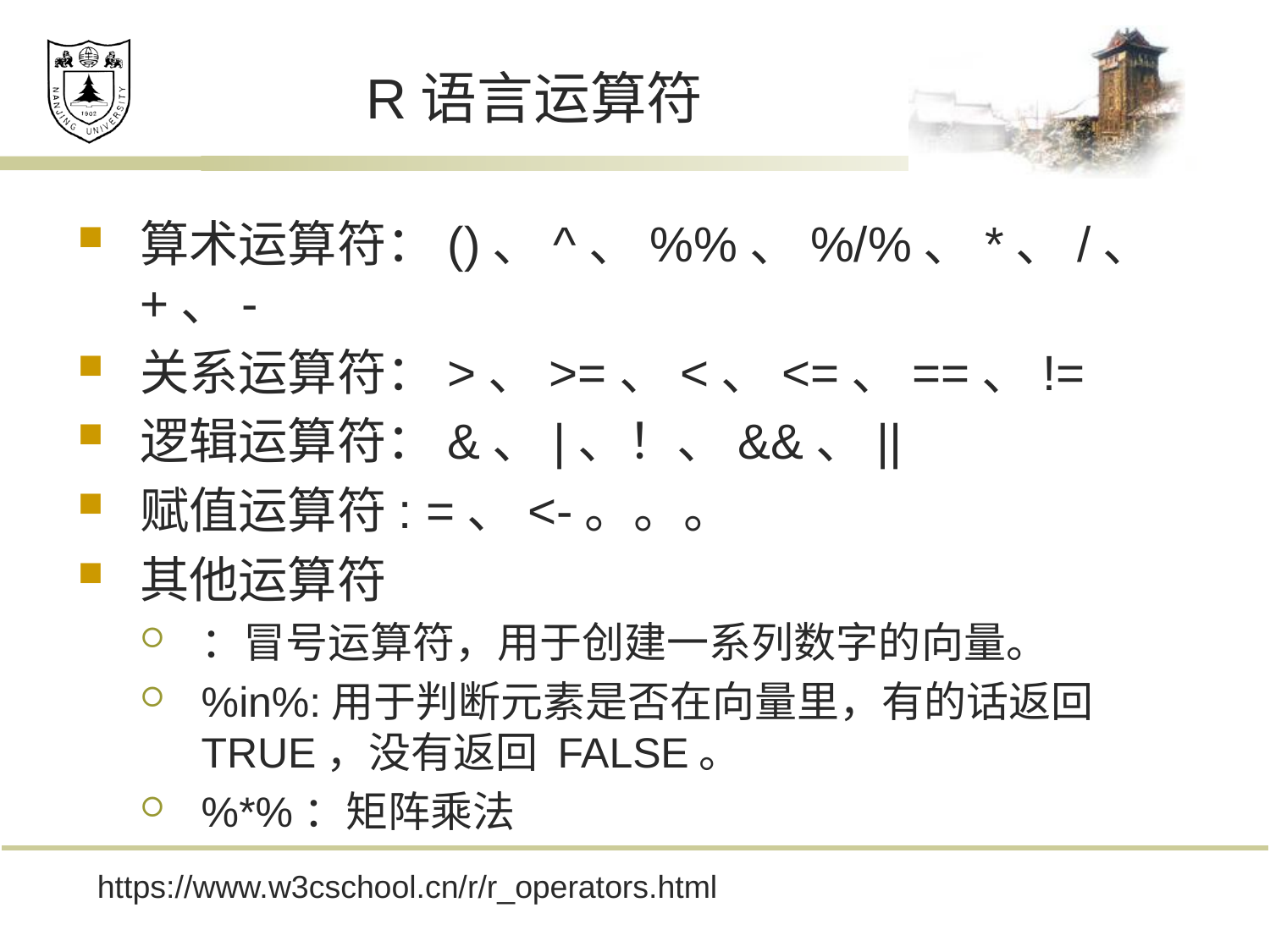

# R语言运算符
算术运算符：()、^、%%、%/%、*、/、+、-
关系运算符：>、>=、<、<=、==、!=
逻辑运算符：&、|、！、&&、||
赋值运算符: =、<-。。。
其他运算符
：冒号运算符，用于创建一系列数字的向量。
%in%:用于判断元素是否在向量里，有的话返回 TRUE，没有返回 FALSE。
%*%：矩阵乘法
https://www.w3cschool.cn/r/r_operators.html